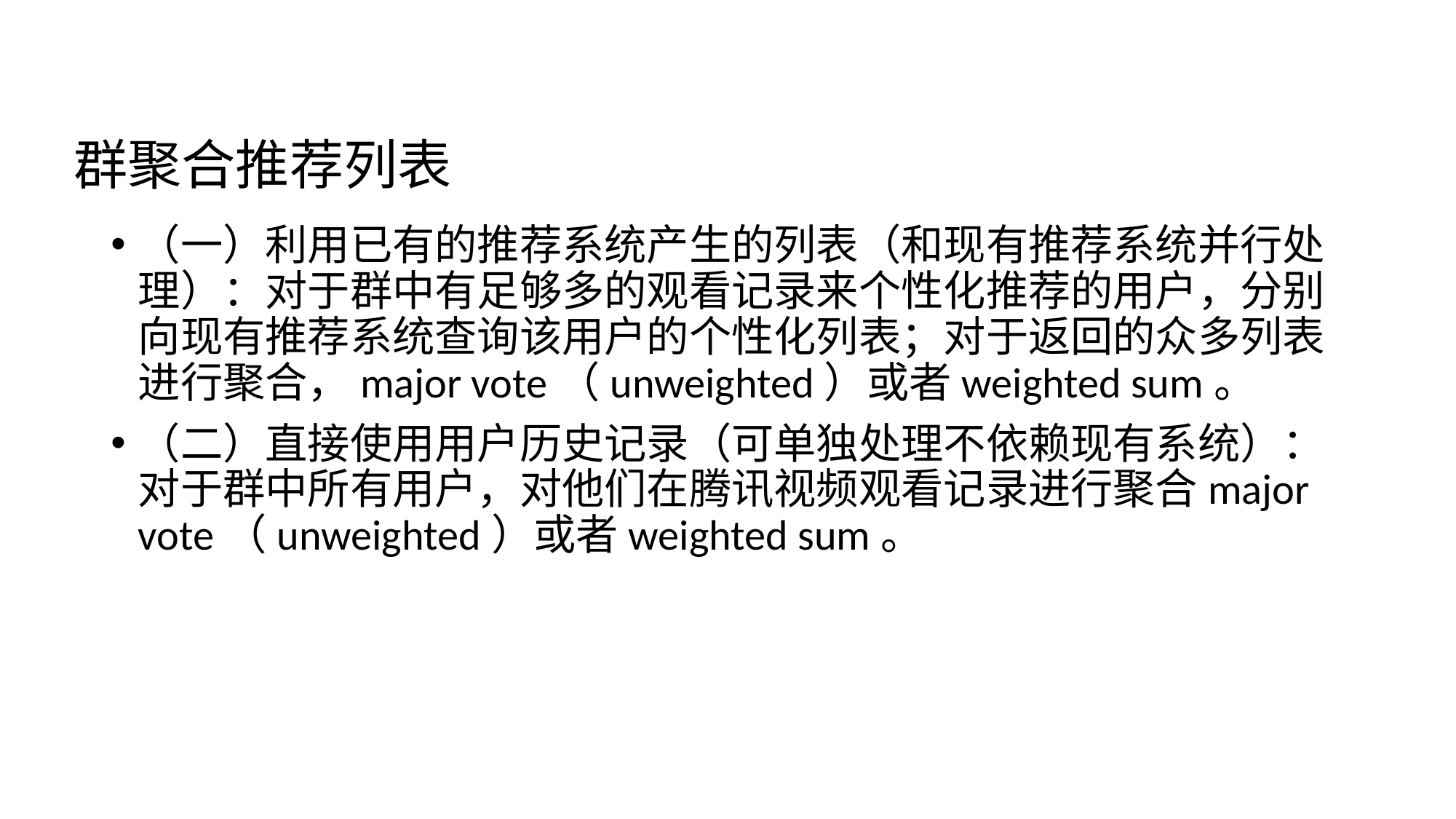

# 群聚合推荐列表
（一）利用已有的推荐系统产生的列表（和现有推荐系统并行处理）：对于群中有足够多的观看记录来个性化推荐的用户，分别向现有推荐系统查询该用户的个性化列表；对于返回的众多列表进行聚合，major vote（unweighted）或者weighted sum。
（二）直接使用用户历史记录（可单独处理不依赖现有系统）：对于群中所有用户，对他们在腾讯视频观看记录进行聚合major vote（unweighted）或者weighted sum。